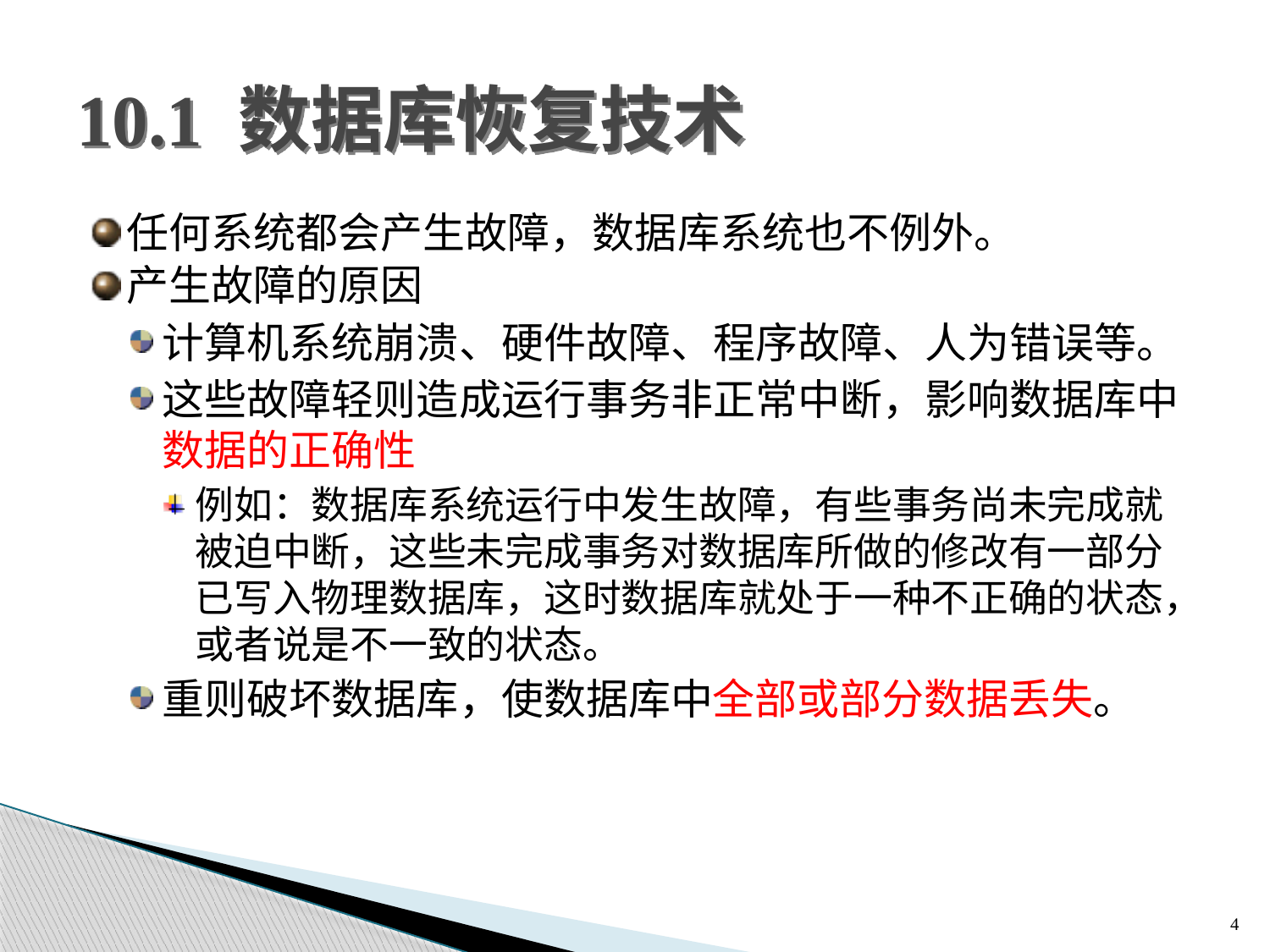

# 10.1 数据库恢复技术
任何系统都会产生故障，数据库系统也不例外。
产生故障的原因
计算机系统崩溃、硬件故障、程序故障、人为错误等。
这些故障轻则造成运行事务非正常中断，影响数据库中数据的正确性
例如：数据库系统运行中发生故障，有些事务尚未完成就被迫中断，这些未完成事务对数据库所做的修改有一部分已写入物理数据库，这时数据库就处于一种不正确的状态，或者说是不一致的状态。
重则破坏数据库，使数据库中全部或部分数据丢失。
4